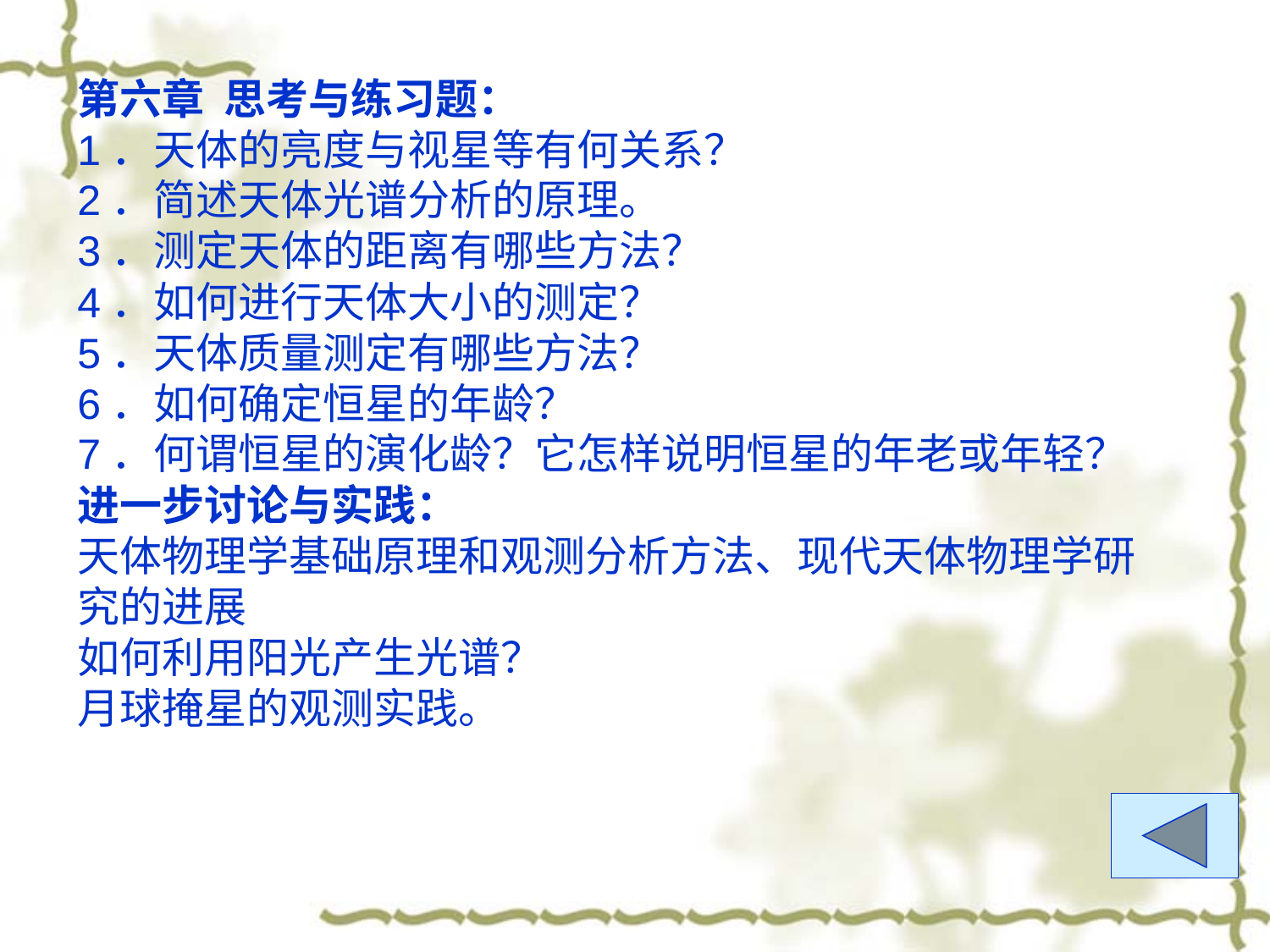

第六章  思考与练习题：
1．天体的亮度与视星等有何关系？
2．简述天体光谱分析的原理。
3．测定天体的距离有哪些方法？
4．如何进行天体大小的测定？
5．天体质量测定有哪些方法？
6．如何确定恒星的年龄？
7．何谓恒星的演化龄？它怎样说明恒星的年老或年轻？
进一步讨论与实践：
天体物理学基础原理和观测分析方法、现代天体物理学研究的进展
如何利用阳光产生光谱？
月球掩星的观测实践。